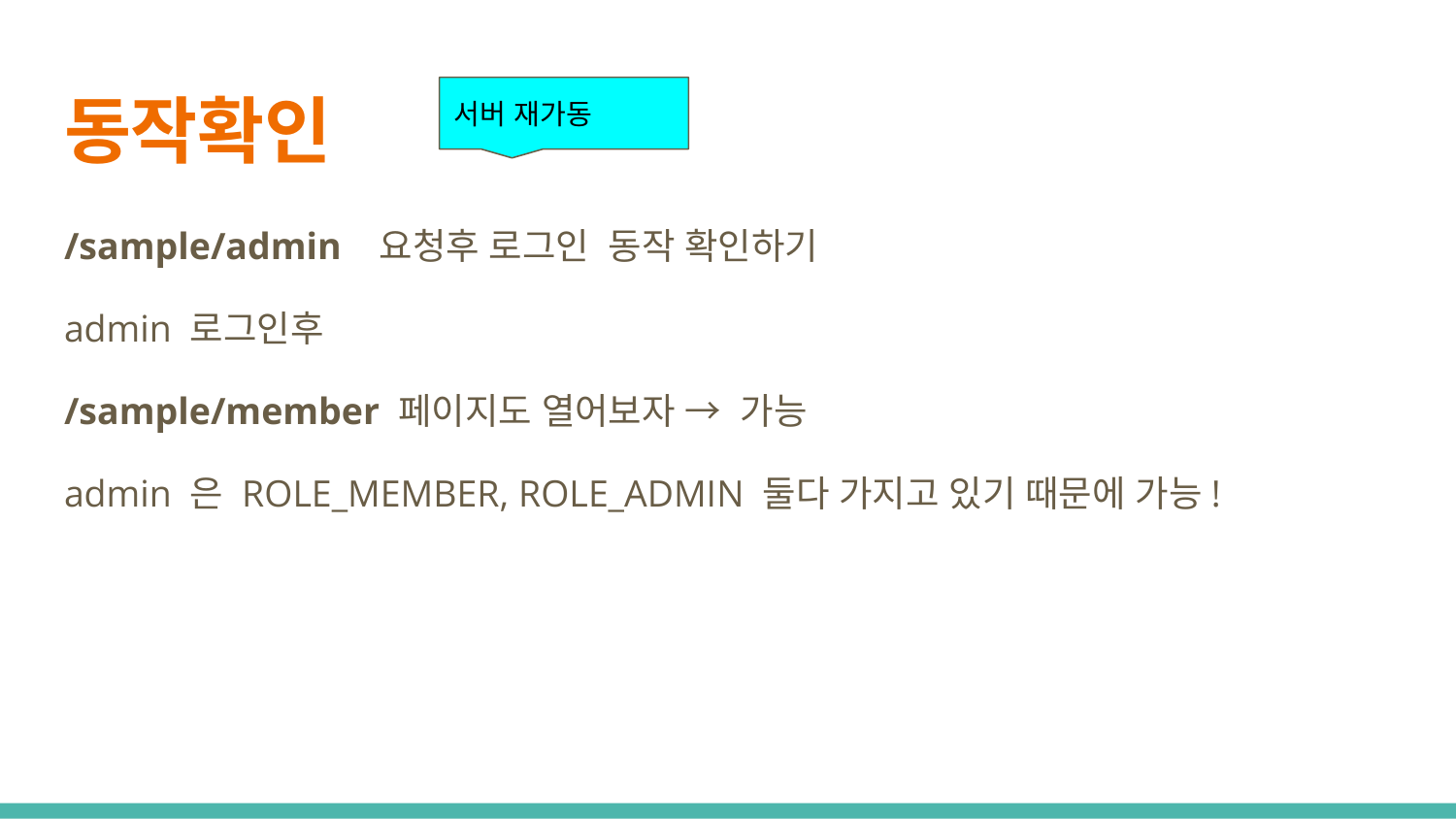

# 동작확인
서버 재가동
/sample/admin   요청후 로그인  동작 확인하기
admin 로그인후
/sample/member 페이지도 열어보자 →  가능
admin 은 ROLE_MEMBER, ROLE_ADMIN 둘다 가지고 있기 때문에 가능!